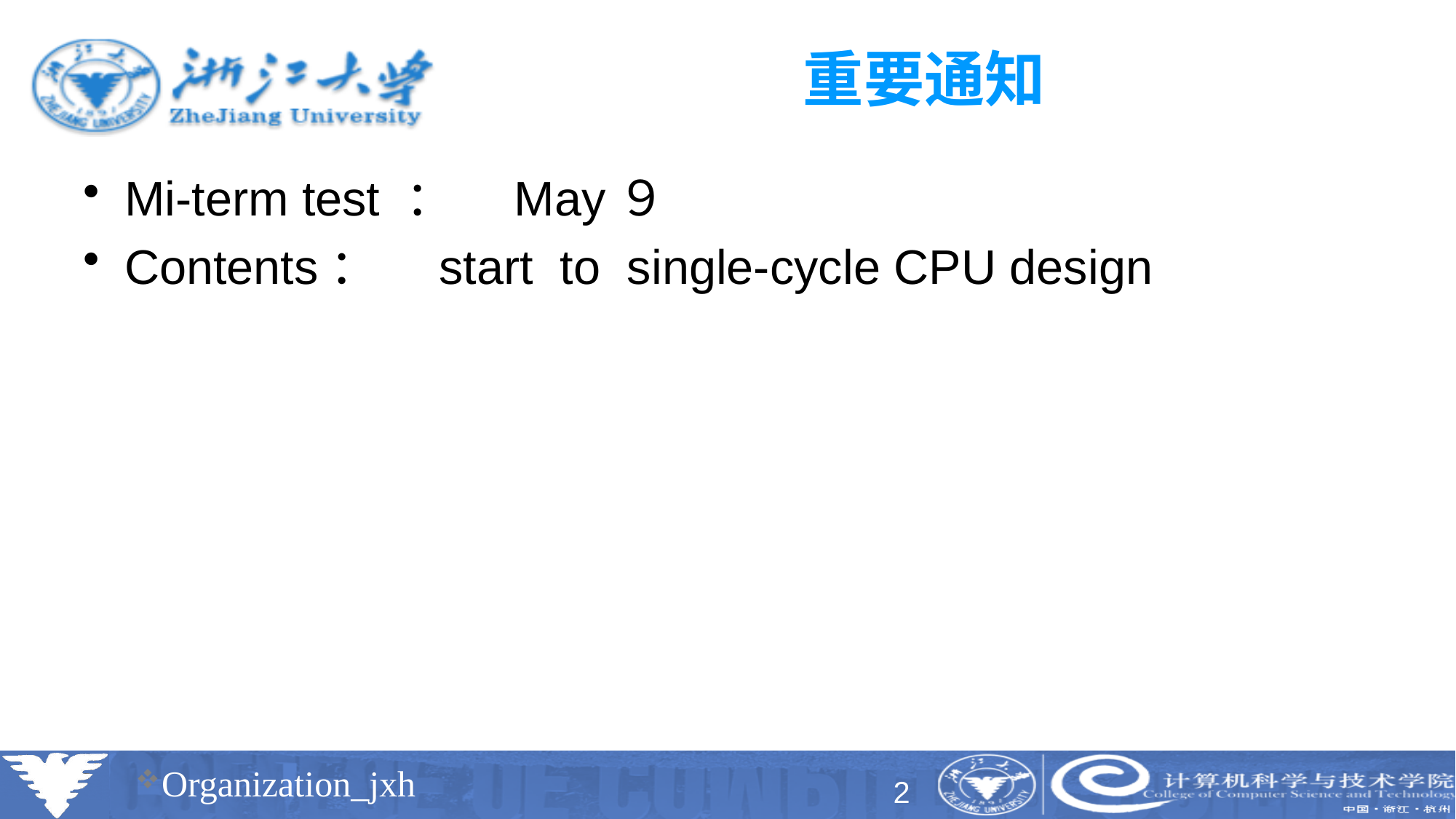

# 重要通知
Mi-term test ：　May９
Contents：　start  to  single-cycle CPU design